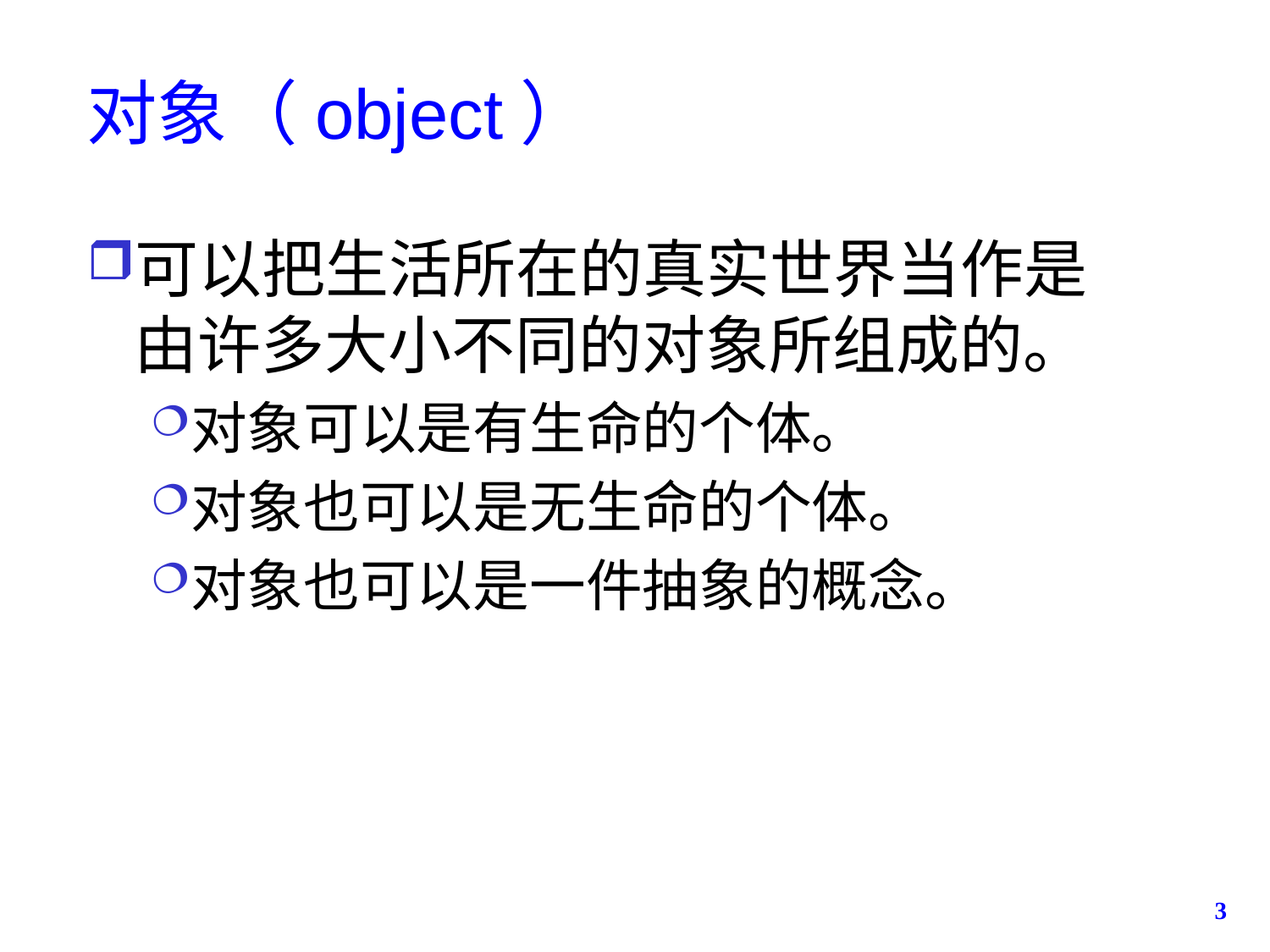

# 对象（object）
可以把生活所在的真实世界当作是由许多大小不同的对象所组成的。
对象可以是有生命的个体。
对象也可以是无生命的个体。
对象也可以是一件抽象的概念。

3